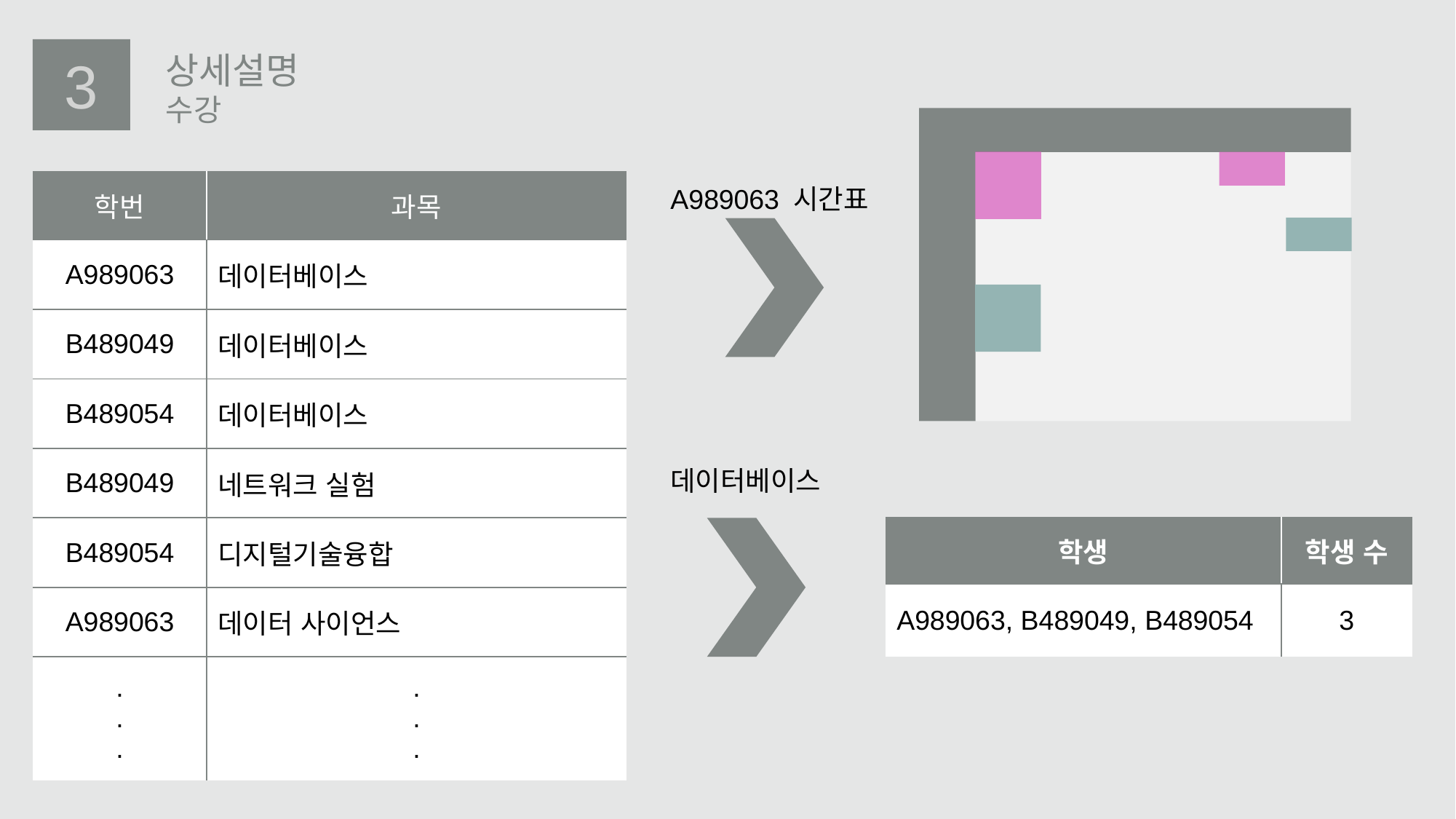

3
상세설명
수강

| 학번 | 과목 |
| --- | --- |
| A989063 | 데이터베이스 |
| B489049 | 데이터베이스 |
| B489054 | 데이터베이스 |
| B489049 | 네트워크 실험 |
| B489054 | 디지털기술융합 |
| A989063 | 데이터 사이언스 |
| . . . | . . . |
A989063 시간표

설명
수강
데이터베이스
| 학생 | 학생 수 |
| --- | --- |
| A989063, B489049, B489054 | 3 |